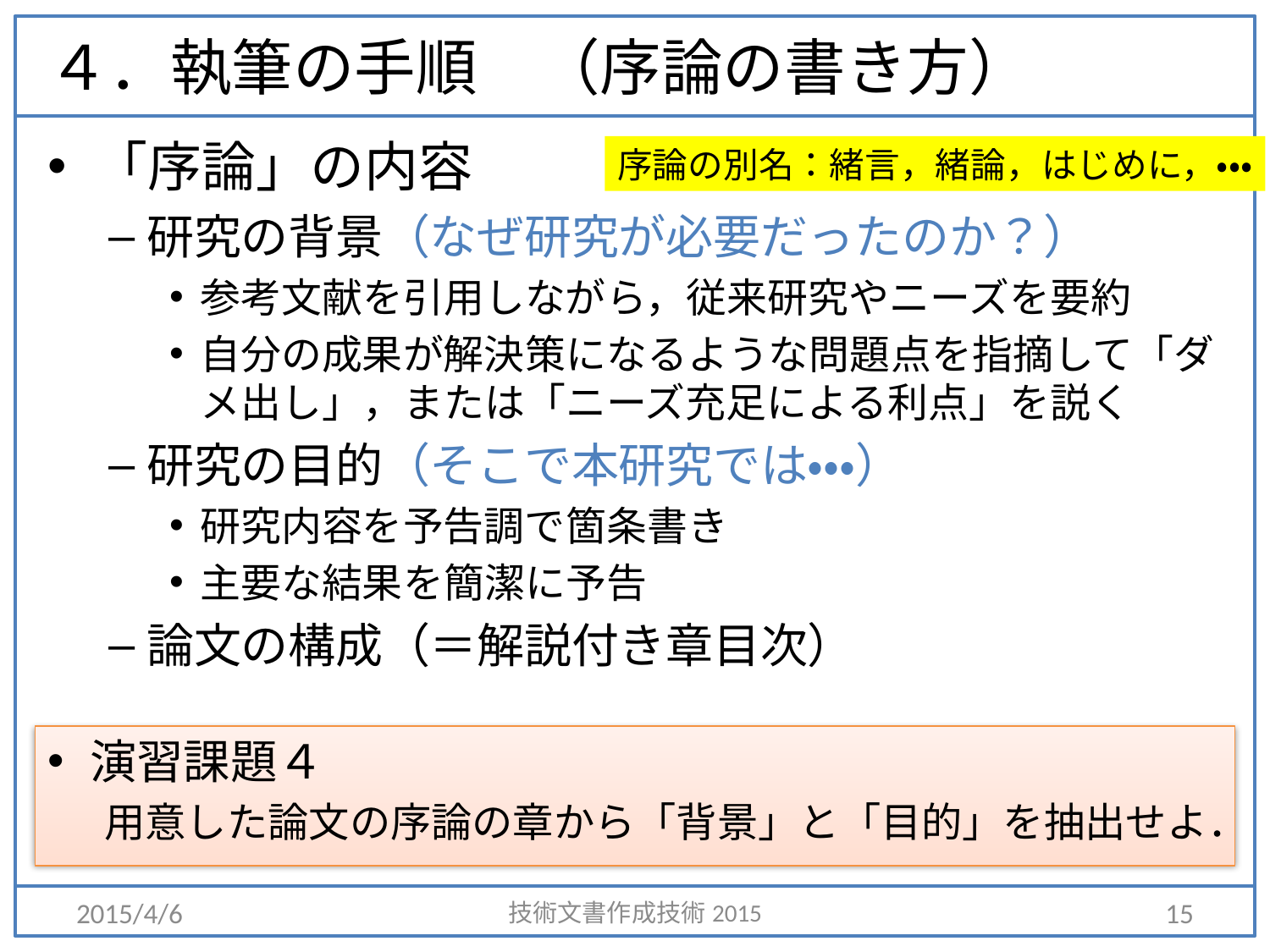

# ４．執筆の手順　（序論の書き方）
「序論」の内容
研究の背景（なぜ研究が必要だったのか？）
参考文献を引用しながら，従来研究やニーズを要約
自分の成果が解決策になるような問題点を指摘して「ダメ出し」，または「ニーズ充足による利点」を説く
研究の目的（そこで本研究では・・・）
研究内容を予告調で箇条書き
主要な結果を簡潔に予告
論文の構成（＝解説付き章目次）
序論の別名：緒言，緒論，はじめに，・・・
演習課題４
用意した論文の序論の章から「背景」と「目的」を抽出せよ．
2015/4/6
技術文書作成技術2015
15